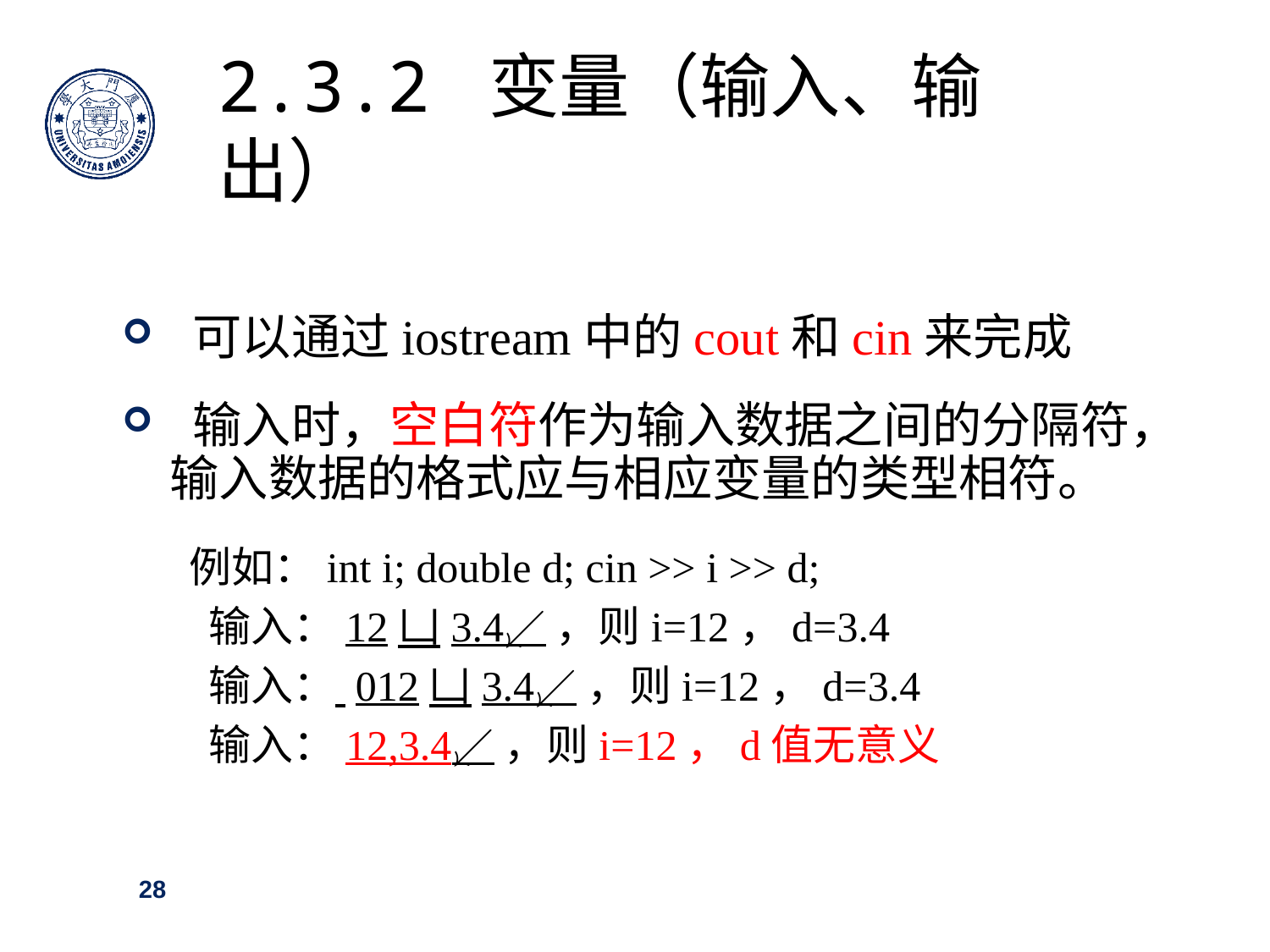

2.3.2 变量（输入、输出）
 可以通过iostream中的cout和cin来完成

 输入时，空白符作为输入数据之间的分隔符，输入数据的格式应与相应变量的类型相符。

      例如：int i; double d; cin >> i >> d;
        输入：12凵3.4↙，则i=12，d=3.4
        输入： 012凵3.4↙，则i=12，d=3.4
        输入：12,3.4↙，则i=12，d值无意义
28